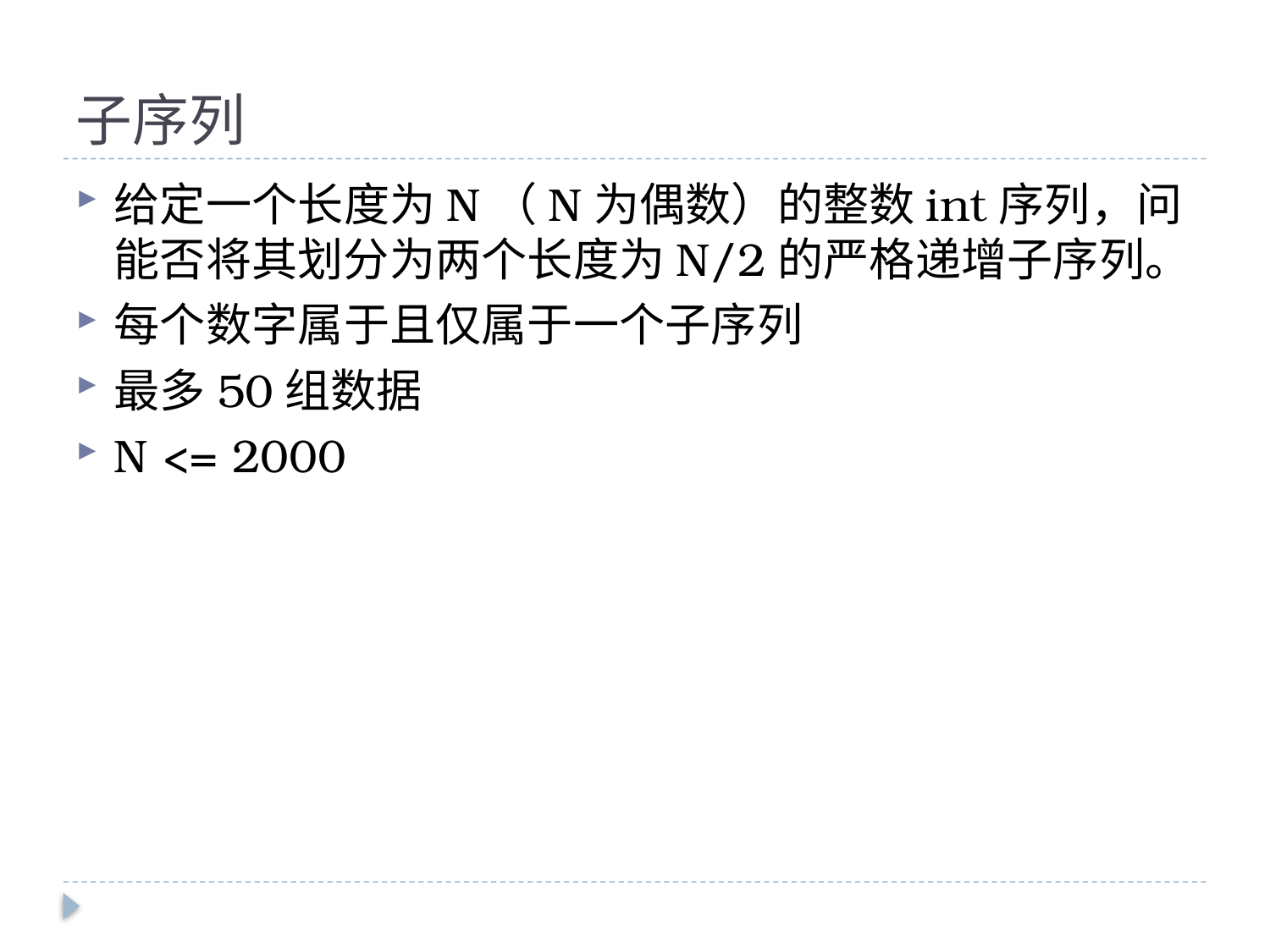

# 子序列
给定一个长度为N（N为偶数）的整数int序列，问能否将其划分为两个长度为N/2的严格递增子序列。
每个数字属于且仅属于一个子序列
最多50组数据
N <= 2000